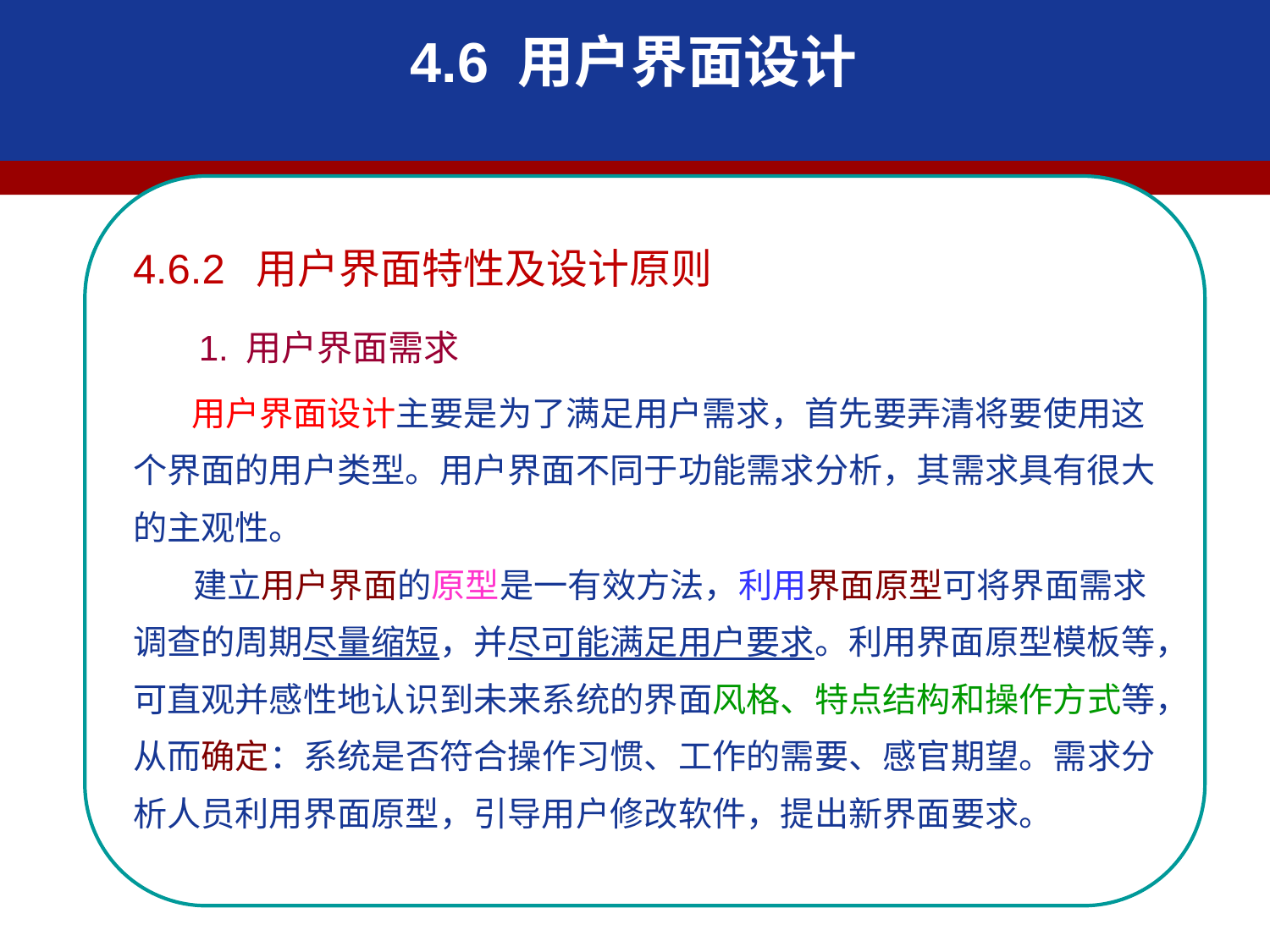

4.6 用户界面设计
4.6.2  用户界面特性及设计原则
        1. 用户界面需求
        用户界面设计主要是为了满足用户需求，首先要弄清将要使用这个界面的用户类型。用户界面不同于功能需求分析，其需求具有很大的主观性。
       建立用户界面的原型是一有效方法，利用界面原型可将界面需求调查的周期尽量缩短，并尽可能满足用户要求。利用界面原型模板等，可直观并感性地认识到未来系统的界面风格、特点结构和操作方式等，从而确定：系统是否符合操作习惯、工作的需要、感官期望。需求分析人员利用界面原型，引导用户修改软件，提出新界面要求。